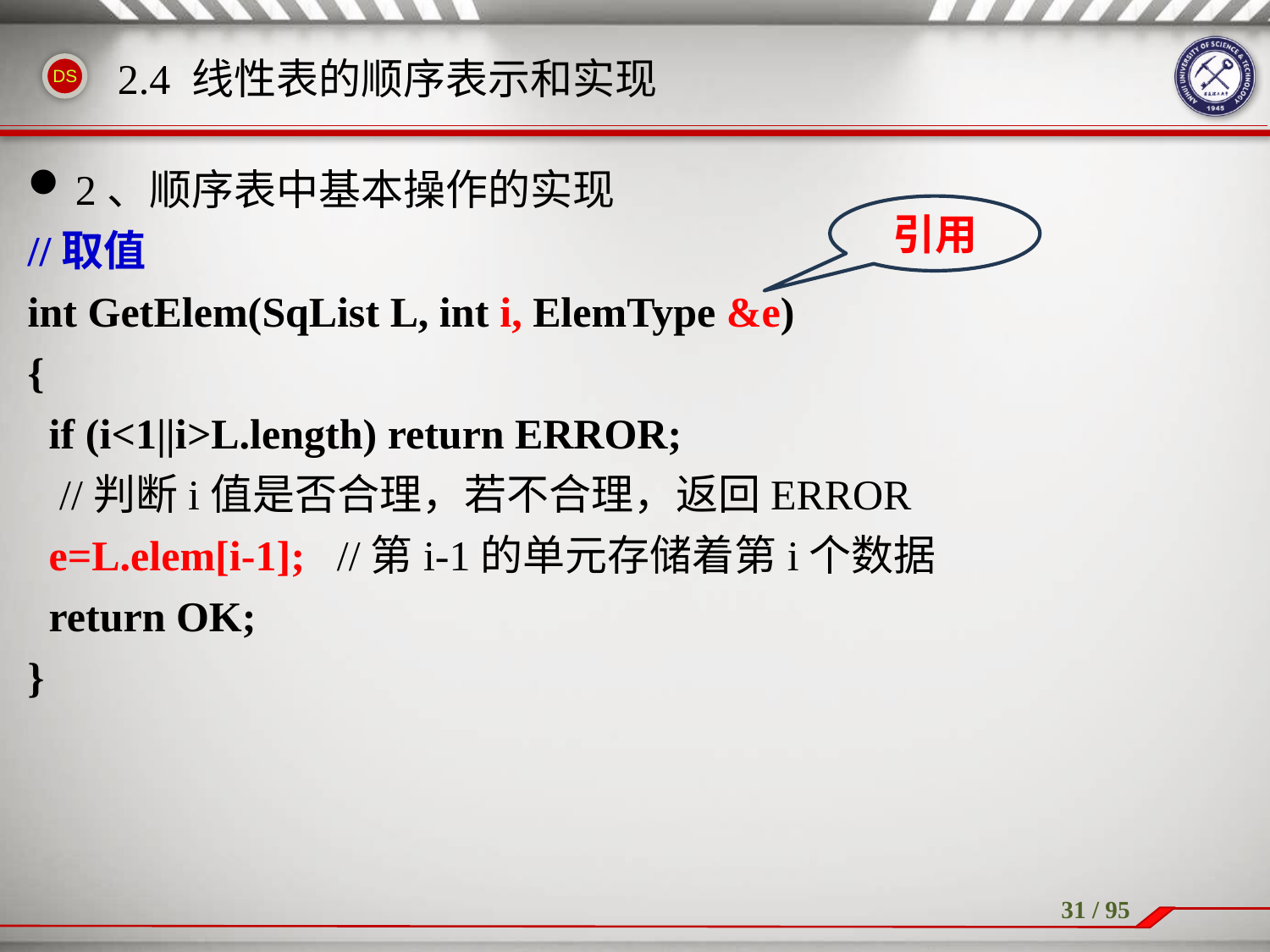

# 2.4 线性表的顺序表示和实现
2、顺序表中基本操作的实现
//取值
int GetElem(SqList L, int i, ElemType &e)
{
  if (i<1||i>L.length) return ERROR;
   //判断i值是否合理，若不合理，返回ERROR
  e=L.elem[i-1];   //第i-1的单元存储着第i个数据
  return OK;
}
引用